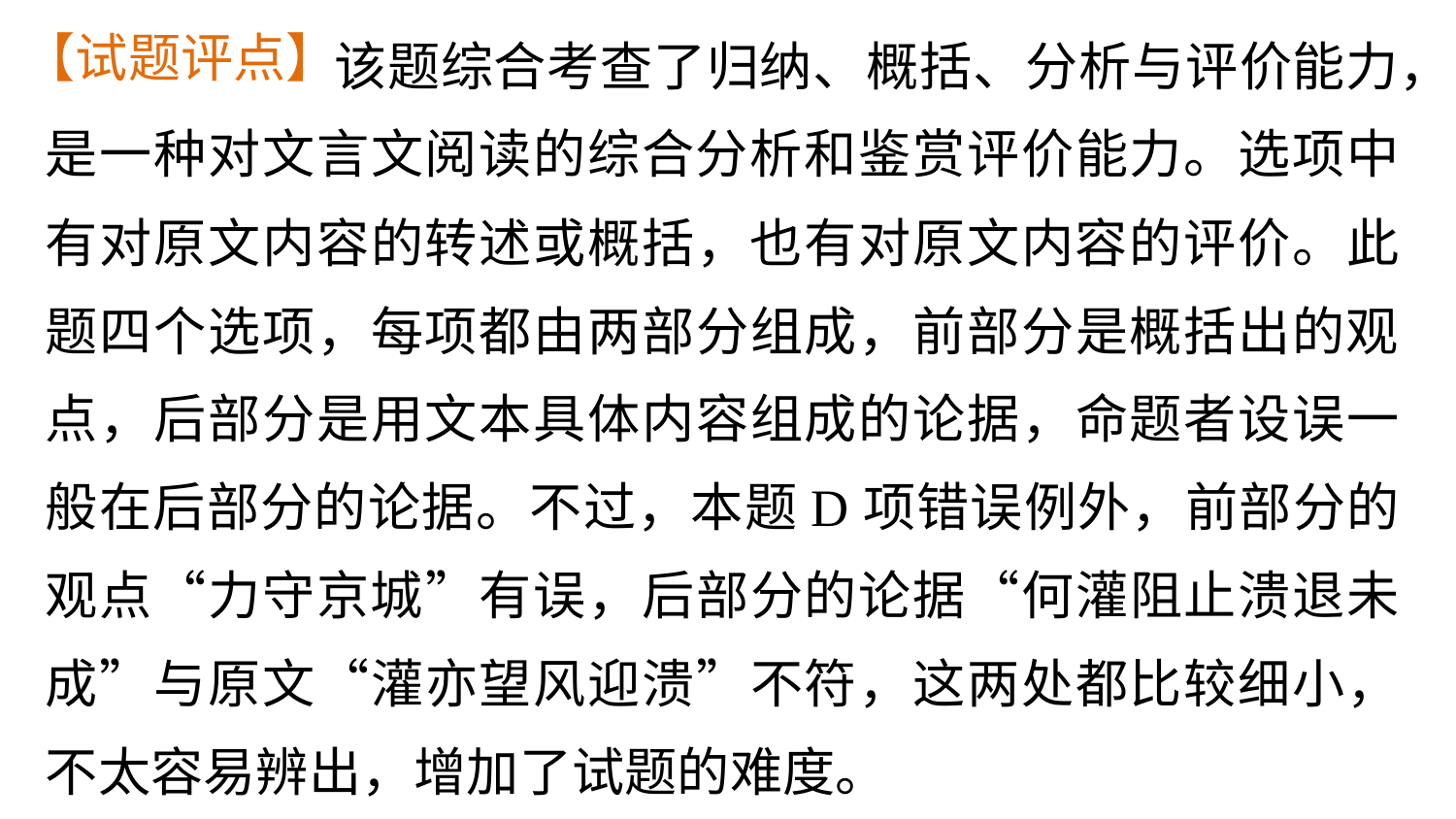

该题综合考查了归纳、概括、分析与评价能力，是一种对文言文阅读的综合分析和鉴赏评价能力。选项中有对原文内容的转述或概括，也有对原文内容的评价。此题四个选项，每项都由两部分组成，前部分是概括出的观点，后部分是用文本具体内容组成的论据，命题者设误一般在后部分的论据。不过，本题D项错误例外，前部分的观点“力守京城”有误，后部分的论据“何灌阻止溃退未成”与原文“灌亦望风迎溃”不符，这两处都比较细小，不太容易辨出，增加了试题的难度。
【试题评点】